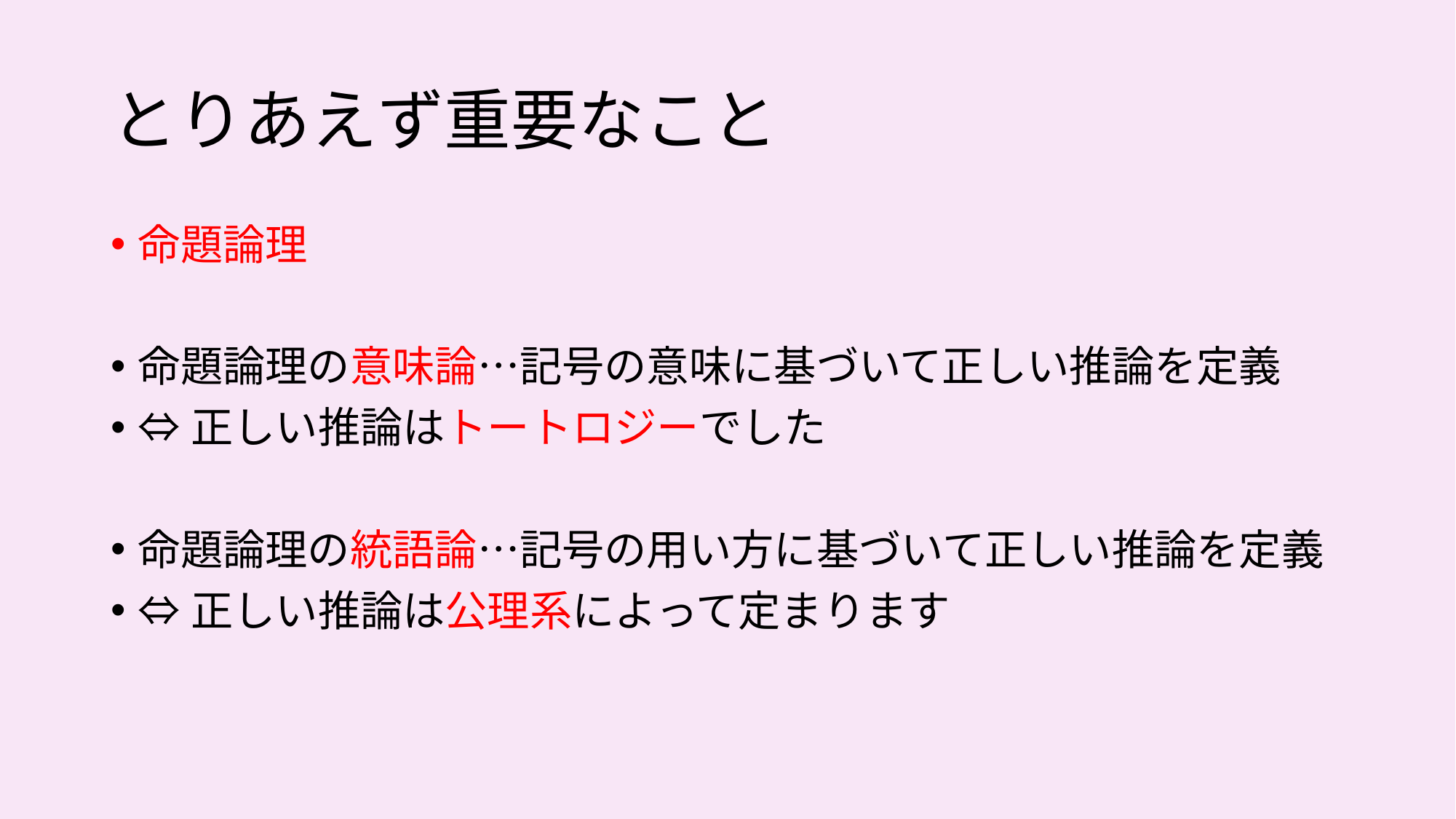

# とりあえず重要なこと
命題論理

命題論理の意味論…記号の意味に基づいて正しい推論を定義
⇔正しい推論はトートロジーでした

命題論理の統語論…記号の用い方に基づいて正しい推論を定義
⇔正しい推論は公理系によって定まります